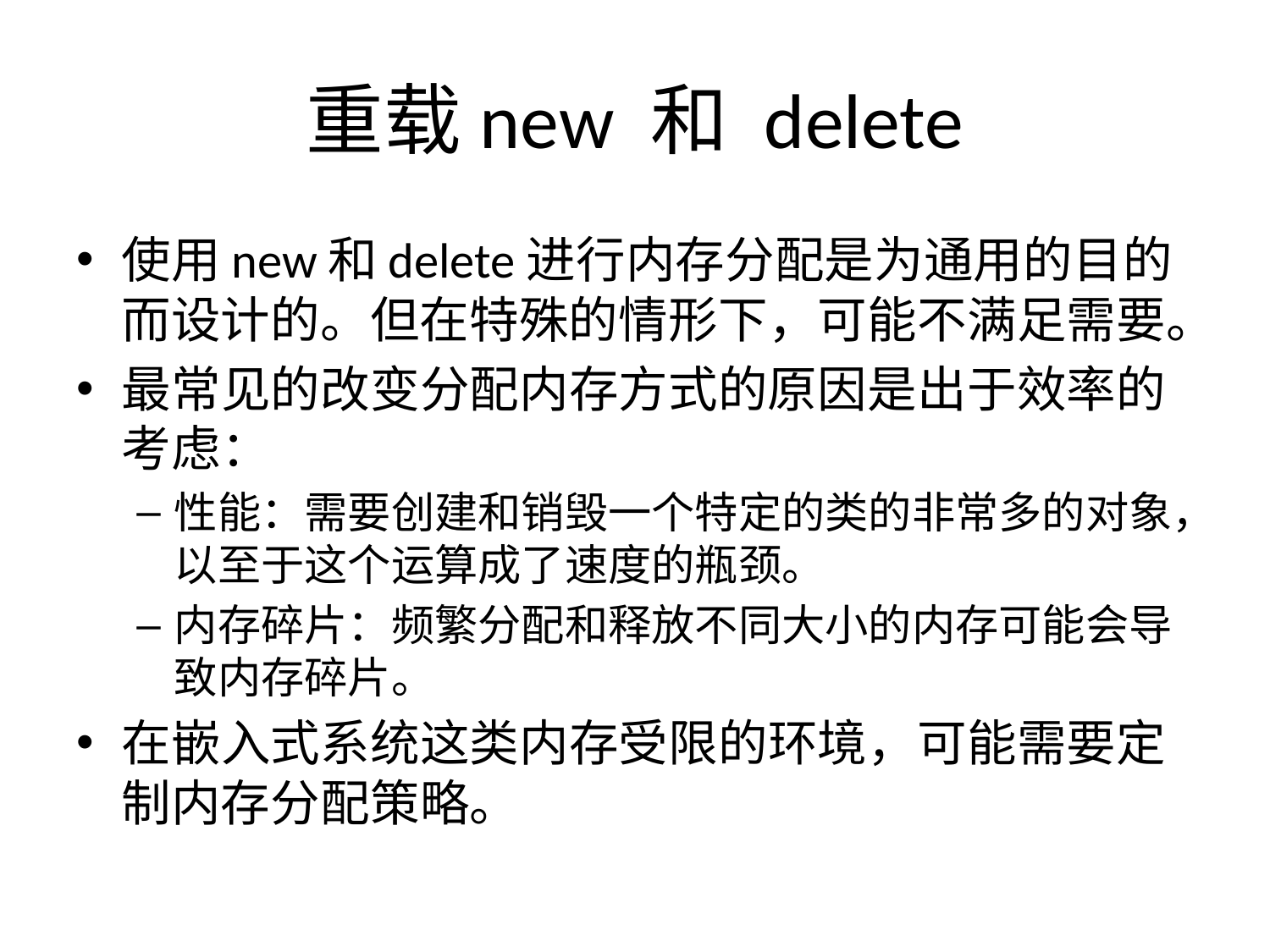

# 重载new 和 delete
使用new和delete进行内存分配是为通用的目的而设计的。但在特殊的情形下，可能不满足需要。
最常见的改变分配内存方式的原因是出于效率的考虑：
性能：需要创建和销毁一个特定的类的非常多的对象，以至于这个运算成了速度的瓶颈。
内存碎片：频繁分配和释放不同大小的内存可能会导致内存碎片。
在嵌入式系统这类内存受限的环境，可能需要定制内存分配策略。